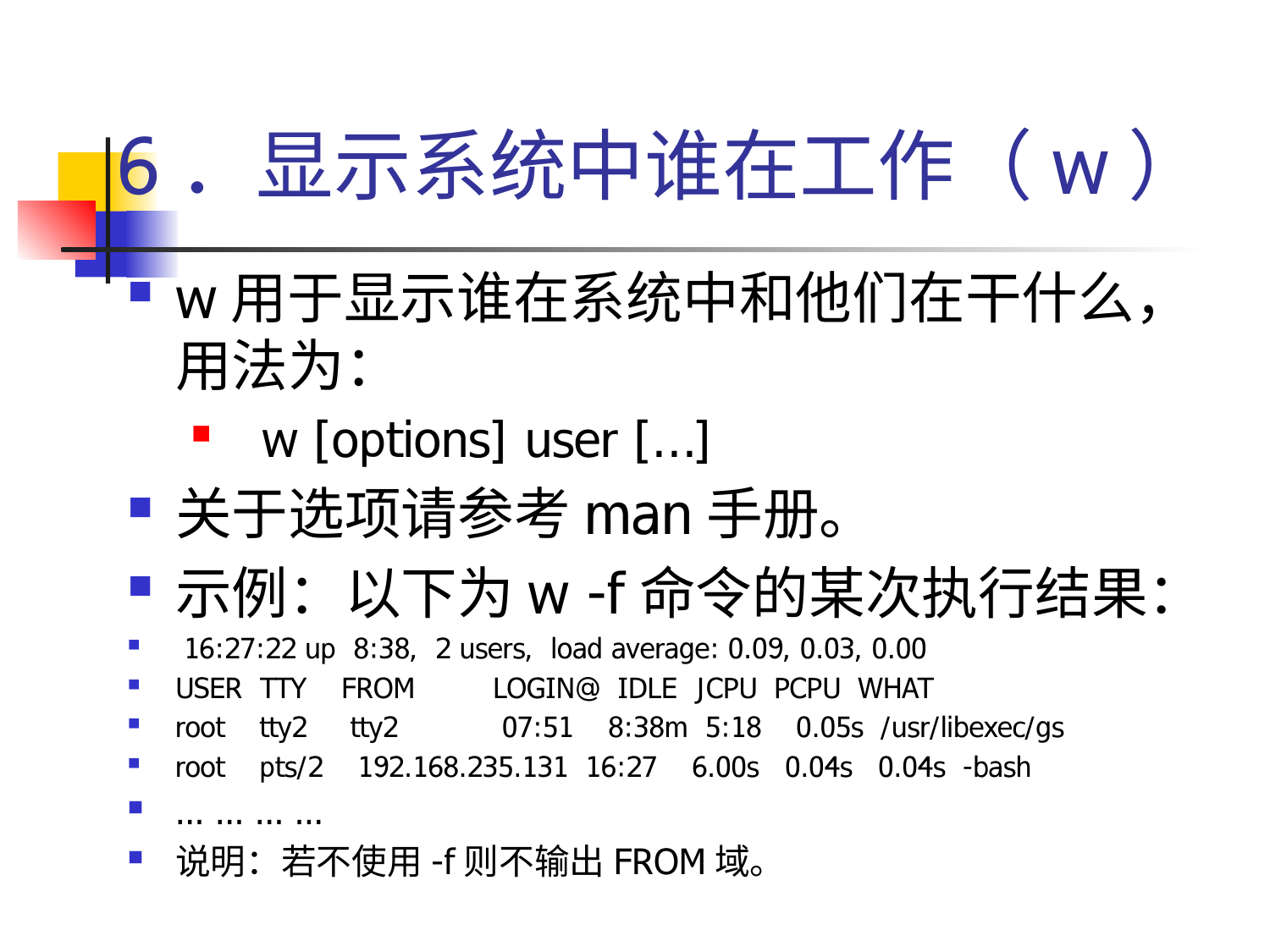

# 6．显示系统中谁在工作（w）
w用于显示谁在系统中和他们在干什么，用法为：
  w [options] user [...]
关于选项请参考man手册。
示例：以下为w -f命令的某次执行结果：
 16:27:22 up  8:38,  2 users,  load average: 0.09, 0.03, 0.00
USER  TTY    FROM         LOGIN@  IDLE  JCPU  PCPU  WHAT
root    tty2     tty2            07:51    8:38m  5:18    0.05s  /usr/libexec/gs
root    pts/2    192.168.235.131  16:27    6.00s   0.04s   0.04s  -bash
… … … …
说明：若不使用-f则不输出FROM域。